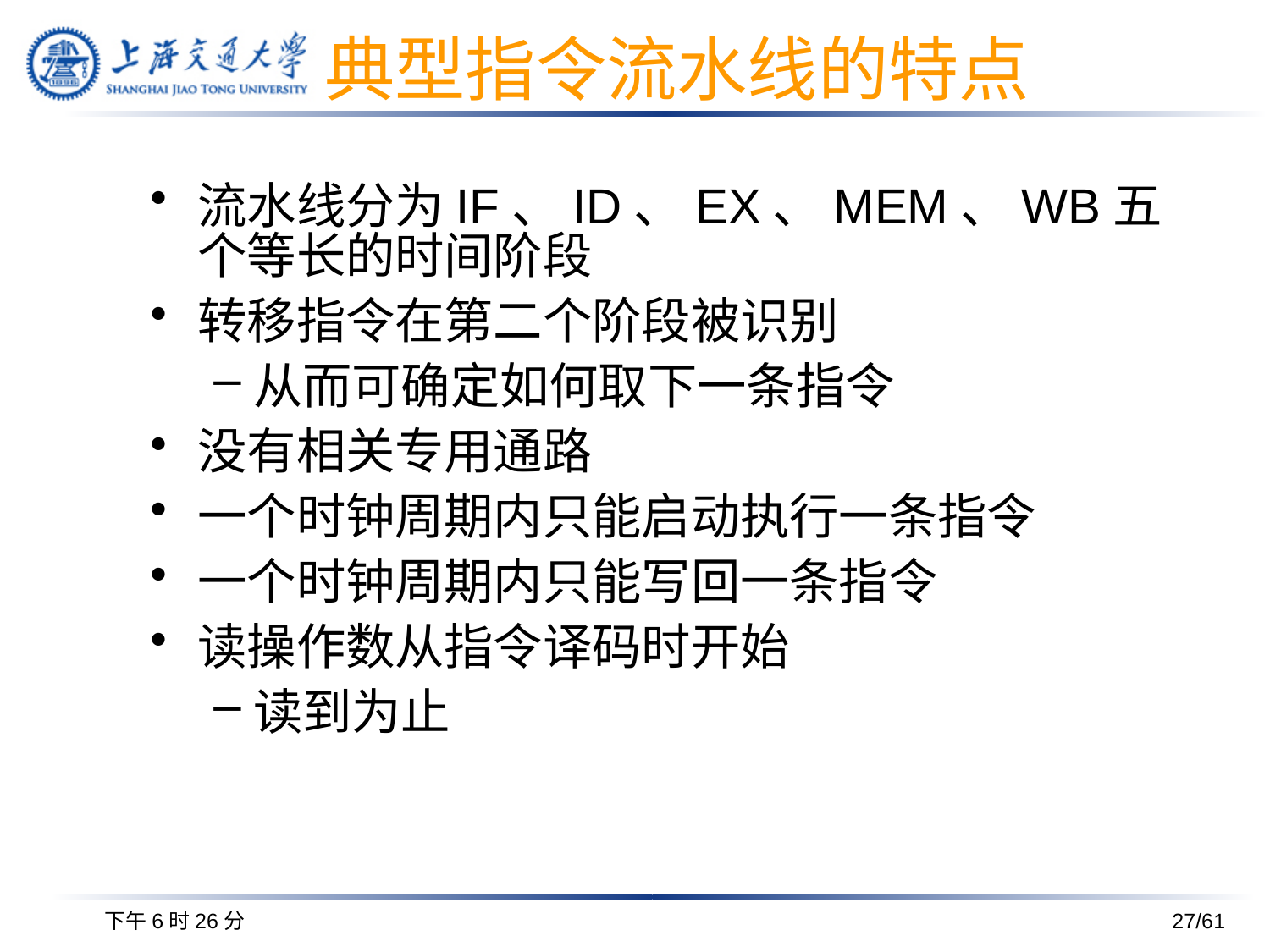

典型指令流水线的特点
流水线分为IF、ID、EX、MEM、WB五个等长的时间阶段
转移指令在第二个阶段被识别
从而可确定如何取下一条指令
没有相关专用通路
一个时钟周期内只能启动执行一条指令
一个时钟周期内只能写回一条指令
读操作数从指令译码时开始
读到为止

下午6时26分
27/61